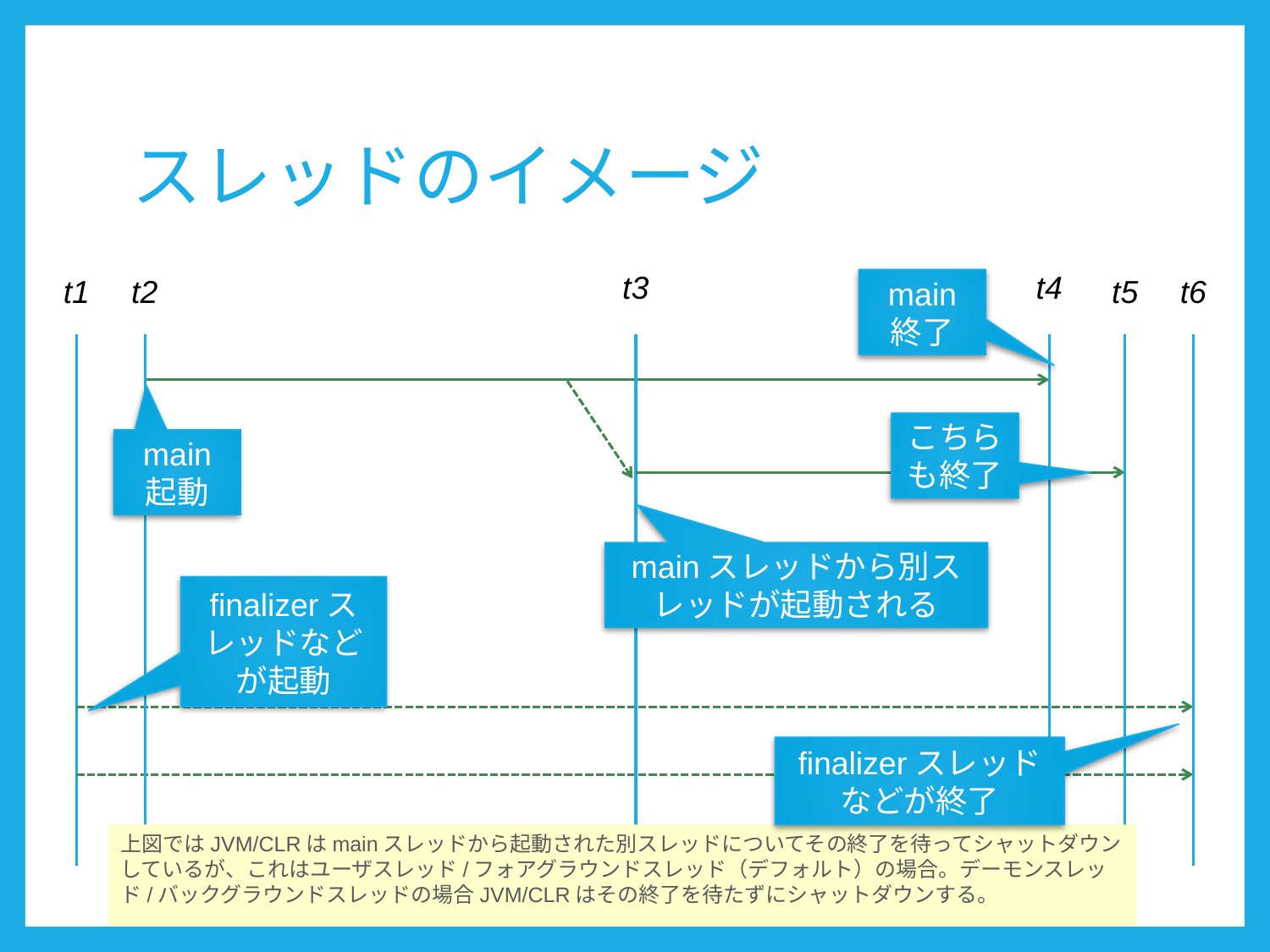

# スレッドのイメージ
t3
t4
t1
t2
t5
t6
main
終了
こちらも終了
main
起動
mainスレッドから別スレッドが起動される
finalizerスレッドなどが起動
finalizerスレッドなどが終了
上図ではJVM/CLRはmainスレッドから起動された別スレッドについてその終了を待ってシャットダウンしているが、これはユーザスレッド/フォアグラウンドスレッド（デフォルト）の場合。デーモンスレッド/バックグラウンドスレッドの場合JVM/CLRはその終了を待たずにシャットダウンする。